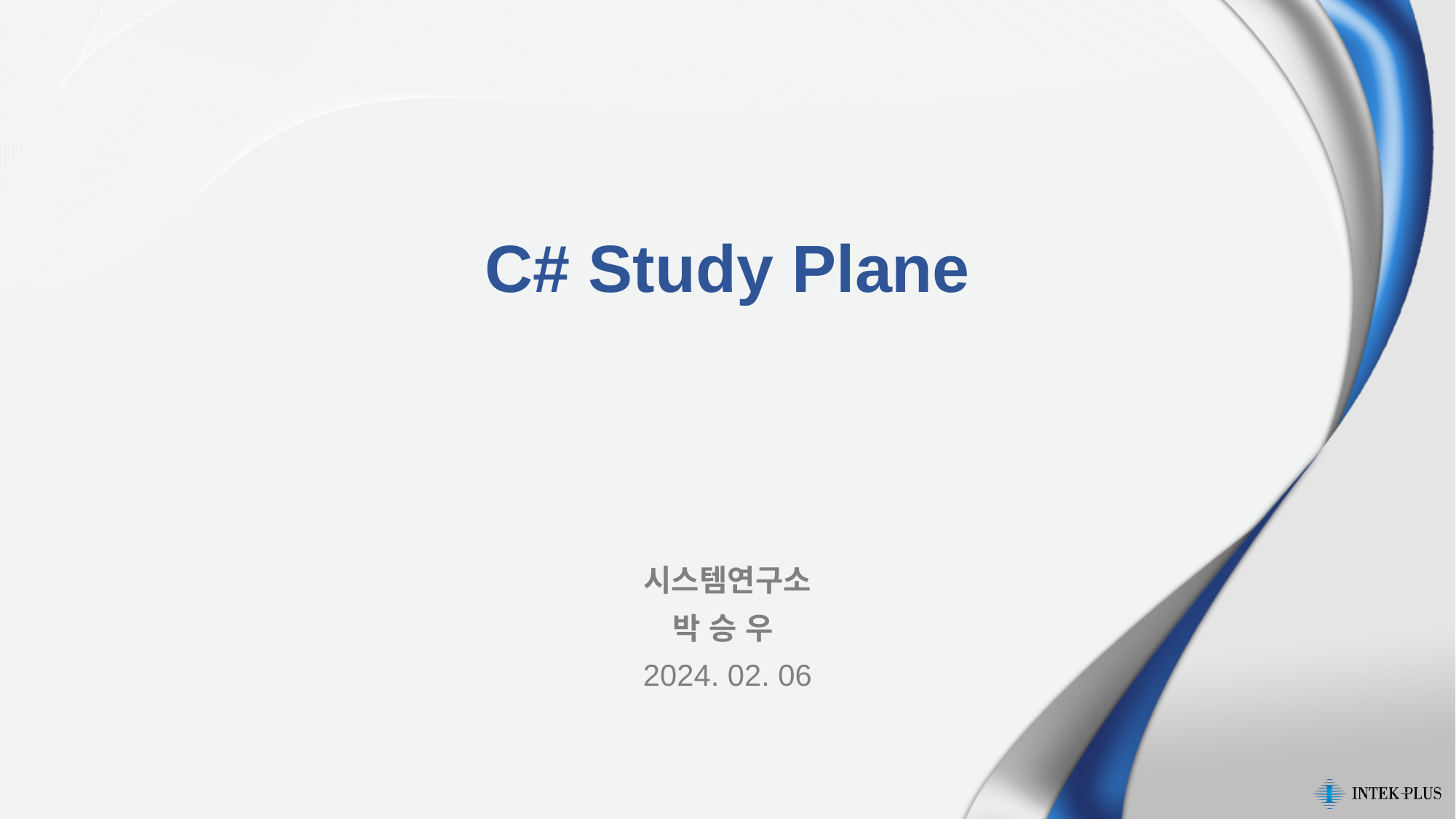

C# Study Plane
시스템연구소
박 승 우
2024. 02. 06